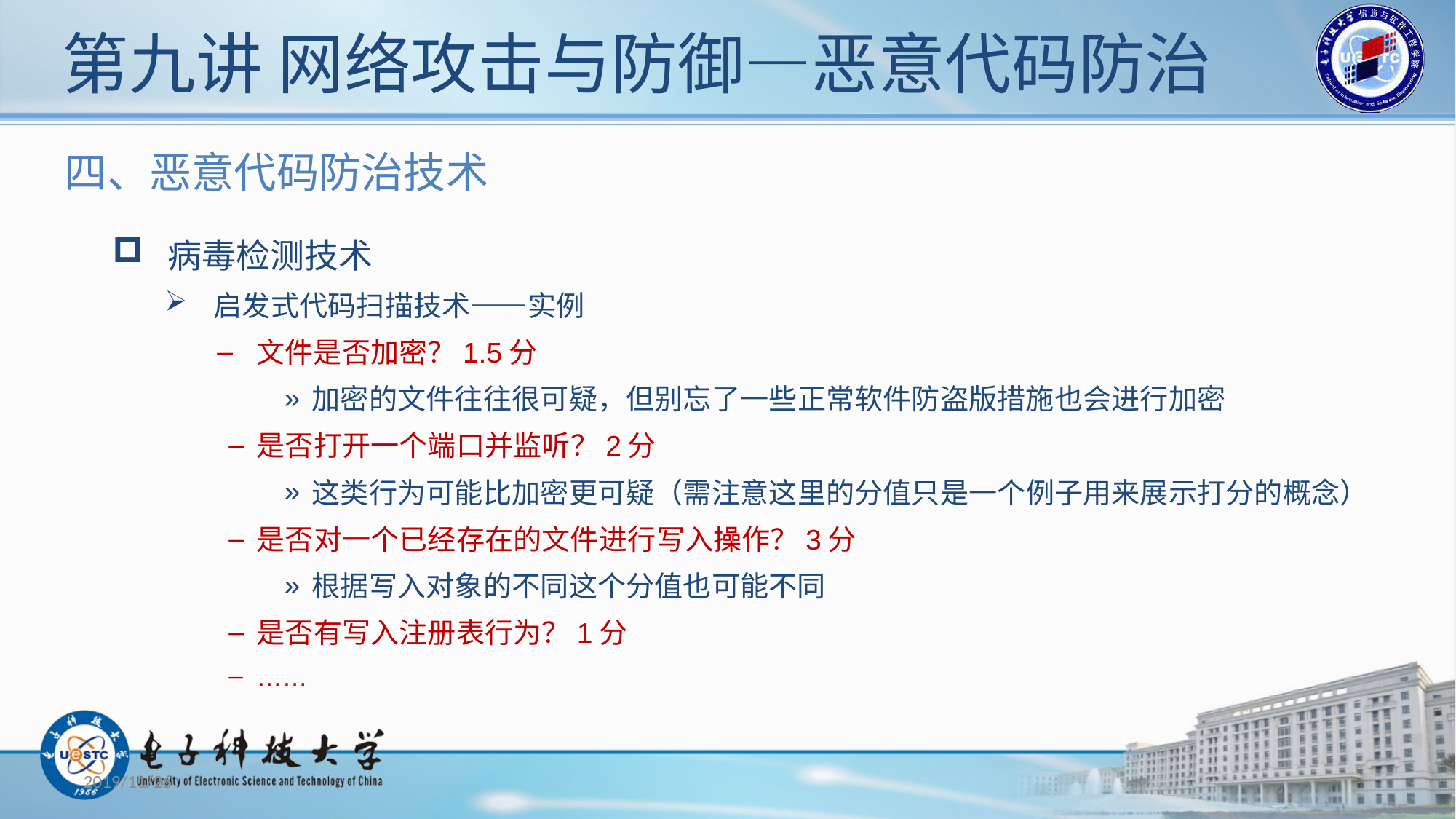

# 第九讲 网络攻击与防御—恶意代码防治
四、恶意代码防治技术
 病毒检测技术
 启发式代码扫描技术——实例
文件是否加密？1.5分
加密的文件往往很可疑，但别忘了一些正常软件防盗版措施也会进行加密
是否打开一个端口并监听？2分
这类行为可能比加密更可疑（需注意这里的分值只是一个例子用来展示打分的概念）
是否对一个已经存在的文件进行写入操作？3分
根据写入对象的不同这个分值也可能不同
是否有写入注册表行为？1分
……
2019/11/26